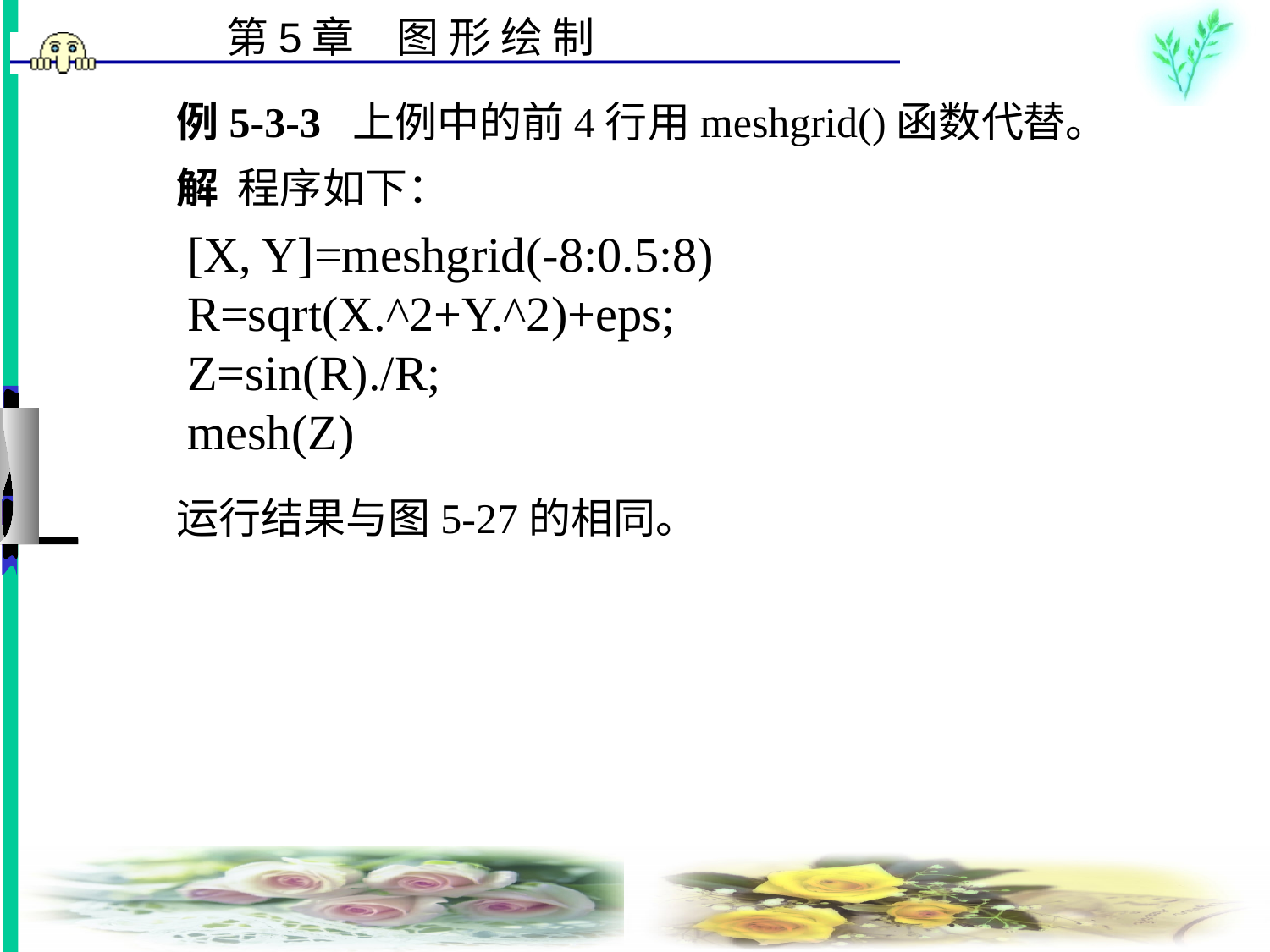

# 例5-3-3  上例中的前4行用meshgrid()函数代替。 　　解  程序如下： 　　 　　运行结果与图5-27的相同。
[X, Y]=meshgrid(-8:0.5:8)
R=sqrt(X.^2+Y.^2)+eps;
Z=sin(R)./R;
mesh(Z)